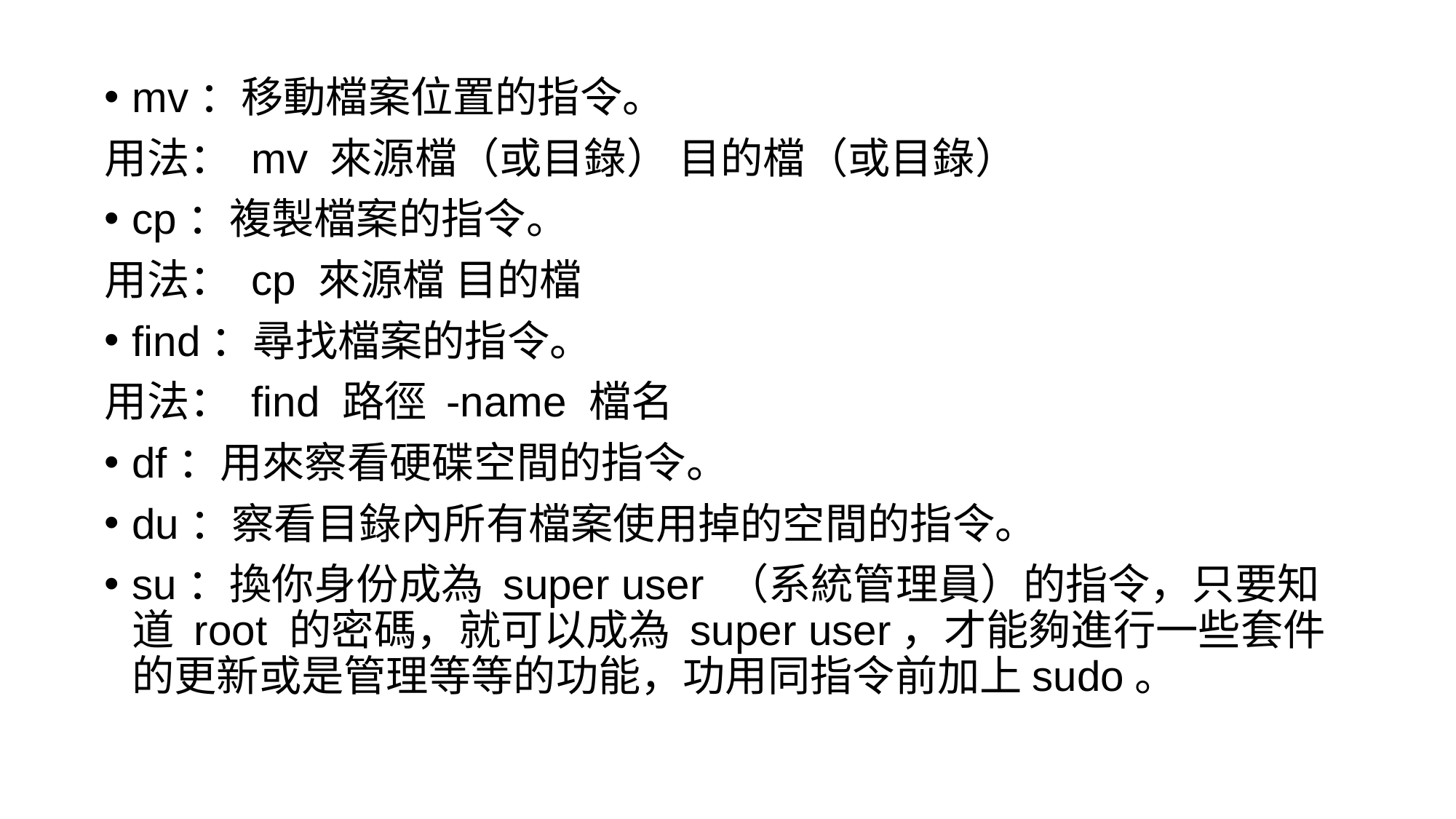

mv：移動檔案位置的指令。
用法： mv 來源檔（或目錄） 目的檔（或目錄）
cp：複製檔案的指令。
用法： cp 來源檔 目的檔
find：尋找檔案的指令。
用法： find 路徑 -name 檔名
df：用來察看硬碟空間的指令。
du：察看目錄內所有檔案使用掉的空間的指令。
su：換你身份成為 super user （系統管理員）的指令，只要知道 root 的密碼，就可以成為 super user，才能夠進行一些套件的更新或是管理等等的功能，功用同指令前加上sudo。